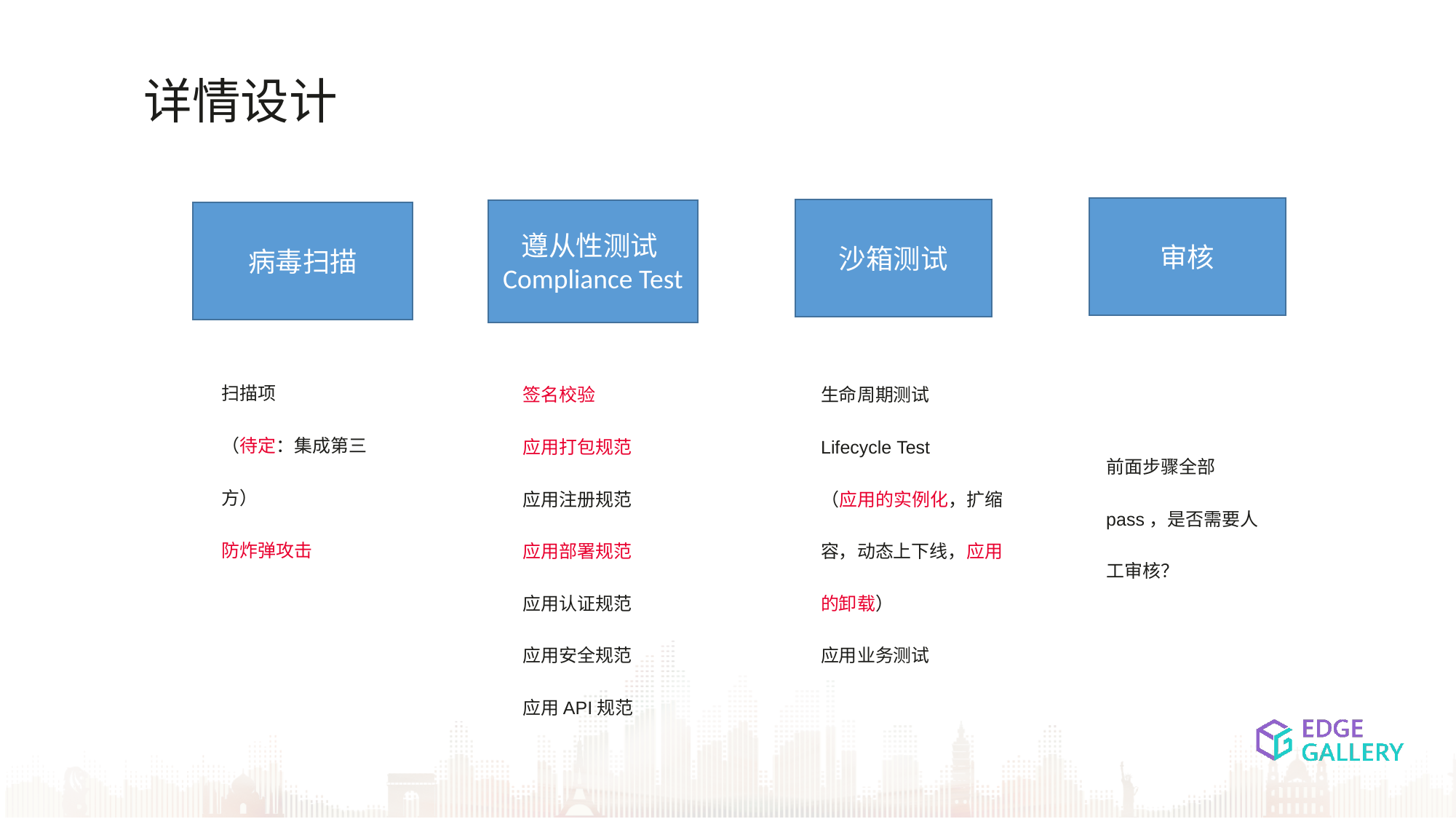

详情设计
审核
沙箱测试
遵从性测试Compliance Test
病毒扫描
扫描项
（待定：集成第三方）
防炸弹攻击

签名校验
应用打包规范
应用注册规范
应用部署规范
应用认证规范
应用安全规范
应用API规范

生命周期测试Lifecycle Test
（应用的实例化，扩缩容，动态上下线，应用的卸载）
应用业务测试
前面步骤全部pass，是否需要人工审核？